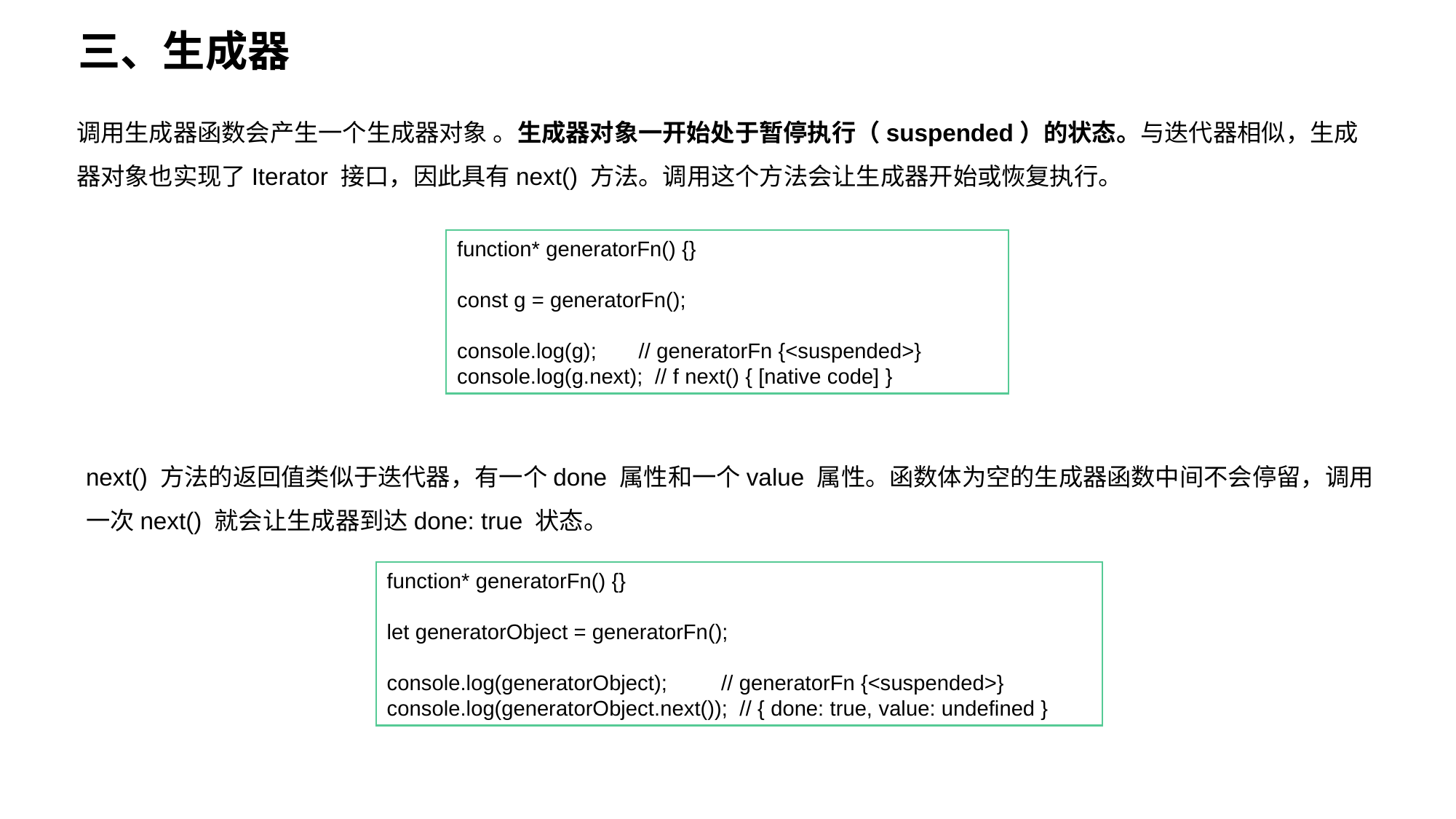

三、生成器
调用生成器函数会产生一个生成器对象 。生成器对象一开始处于暂停执行（suspended）的状态。与迭代器相似，生成器对象也实现了Iterator 接口，因此具有next() 方法。调用这个方法会让生成器开始或恢复执行。
function* generatorFn() {}

const g = generatorFn();

console.log(g);       // generatorFn {<suspended>}
console.log(g.next);  // f next() { [native code] }
next() 方法的返回值类似于迭代器，有一个done 属性和一个value 属性。函数体为空的生成器函数中间不会停留，调用一次next() 就会让生成器到达done: true 状态。
function* generatorFn() {}

let generatorObject = generatorFn();

console.log(generatorObject);         // generatorFn {<suspended>}
console.log(generatorObject.next());  // { done: true, value: undefined }